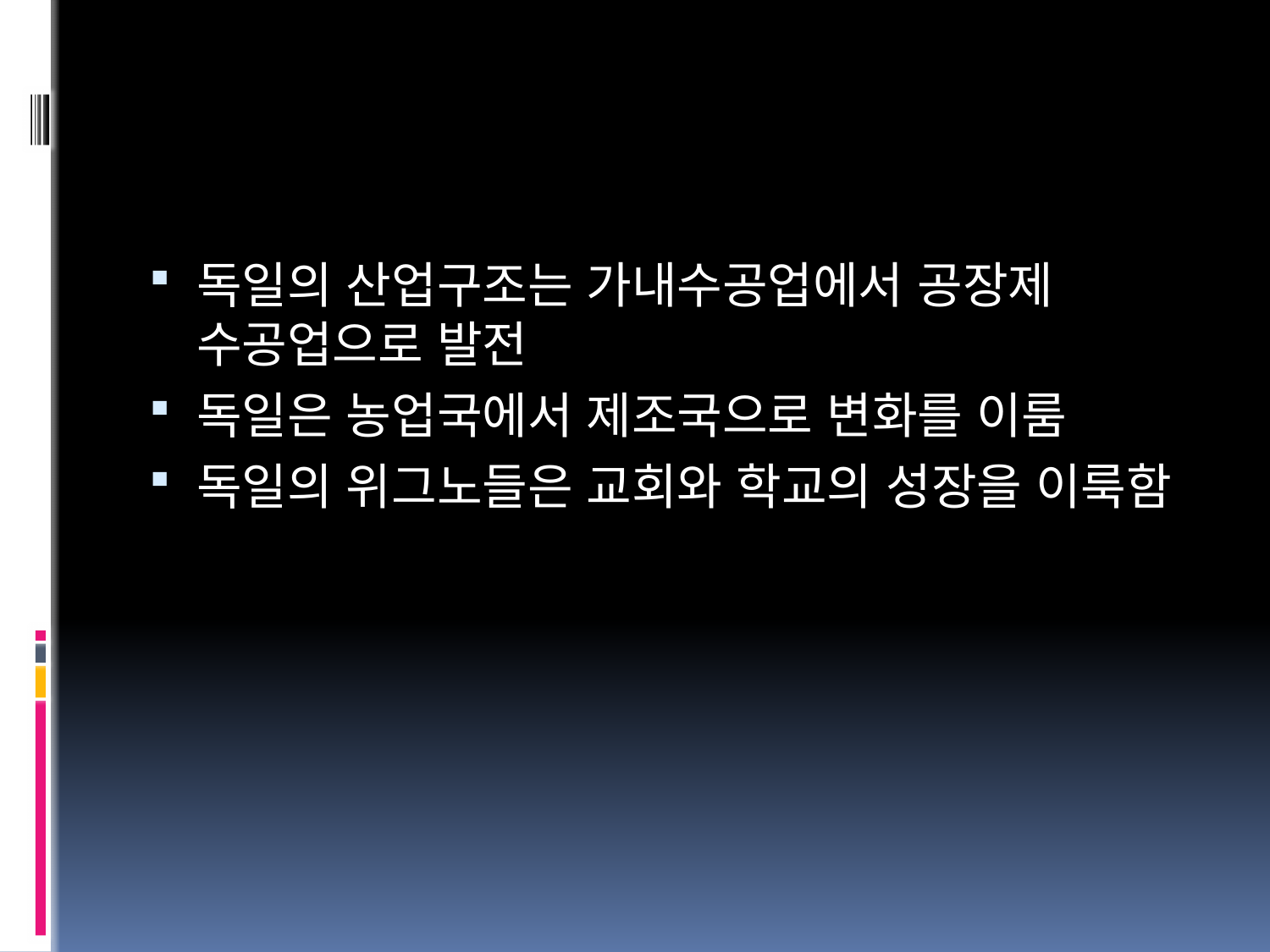

#
독일의 산업구조는 가내수공업에서 공장제 수공업으로 발전
독일은 농업국에서 제조국으로 변화를 이룸
독일의 위그노들은 교회와 학교의 성장을 이룩함